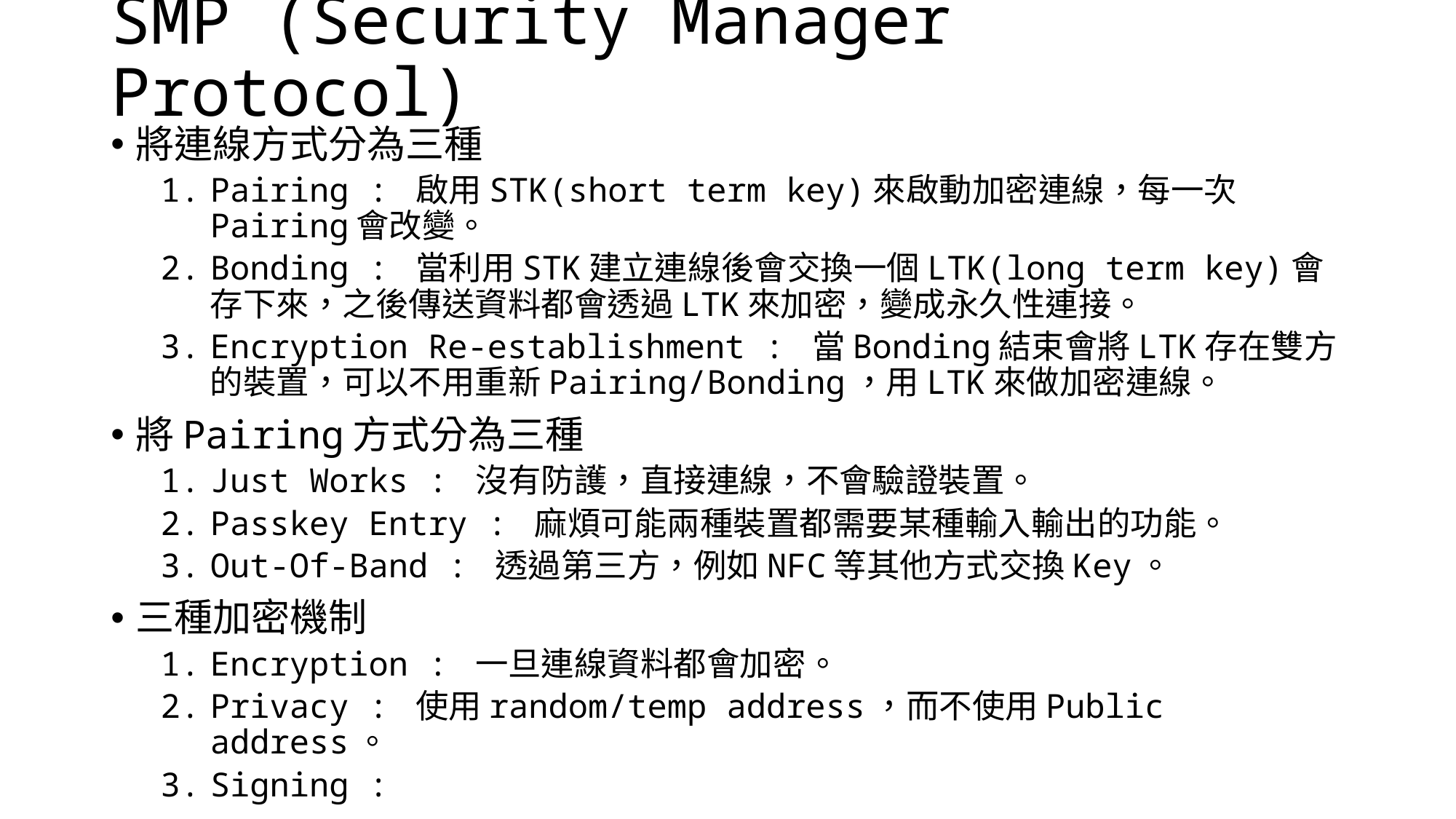

# SMP (Security Manager Protocol)
將連線方式分為三種
Pairing : 啟用STK(short term key)來啟動加密連線，每一次Pairing會改變。
Bonding : 當利用STK建立連線後會交換一個LTK(long term key)會存下來，之後傳送資料都會透過LTK來加密，變成永久性連接。
Encryption Re-establishment : 當Bonding結束會將LTK存在雙方的裝置，可以不用重新Pairing/Bonding，用LTK來做加密連線。
將Pairing方式分為三種
Just Works : 沒有防護，直接連線，不會驗證裝置。
Passkey Entry : 麻煩可能兩種裝置都需要某種輸入輸出的功能。
Out-Of-Band : 透過第三方，例如NFC等其他方式交換Key。
三種加密機制
Encryption : 一旦連線資料都會加密。
Privacy : 使用random/temp address，而不使用Public address。
Signing :